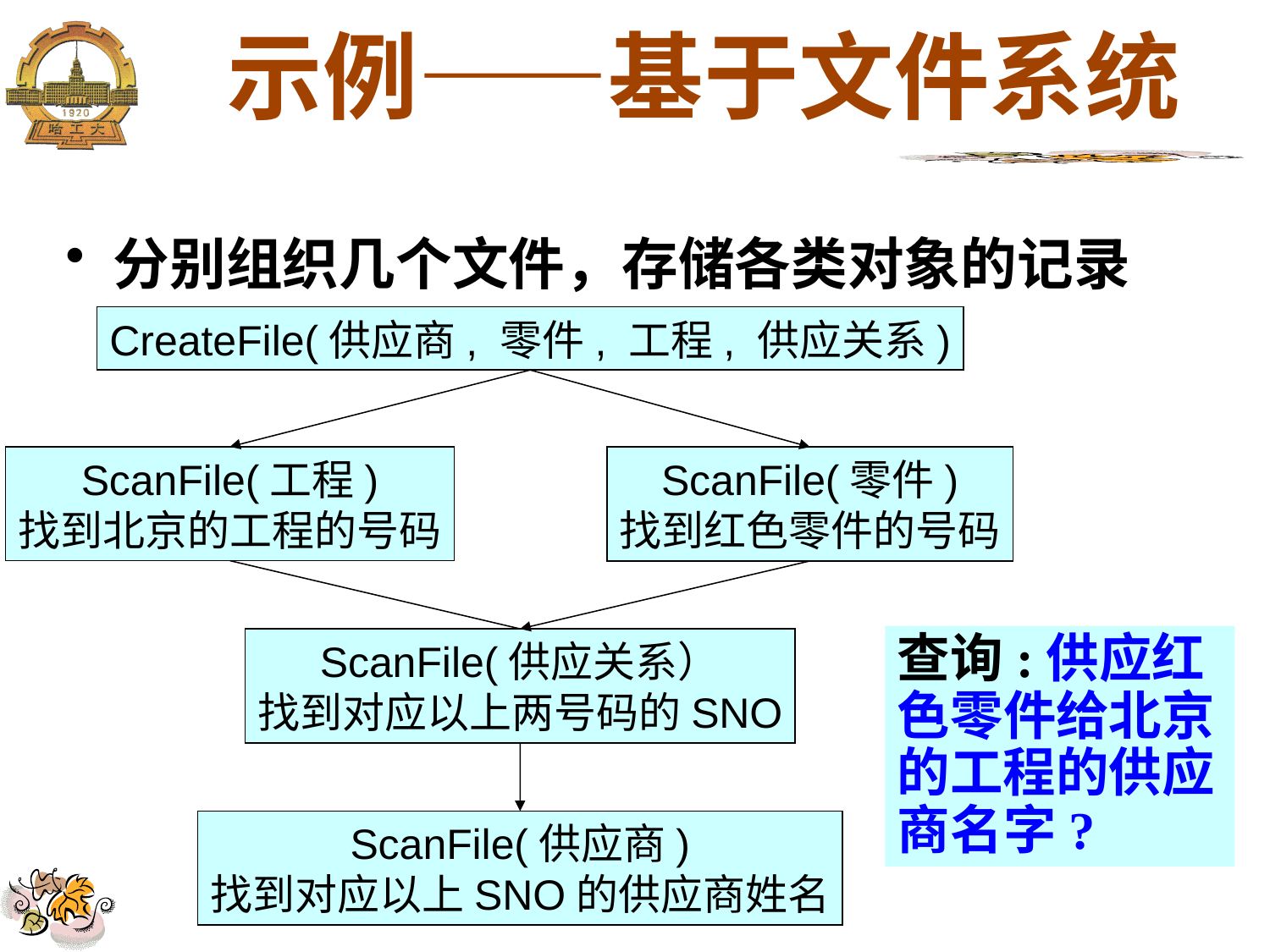

# 示例——基于文件系统
分别组织几个文件，存储各类对象的记录
CreateFile(供应商, 零件, 工程, 供应关系)
ScanFile(工程)
找到北京的工程的号码
ScanFile(零件)
找到红色零件的号码
ScanFile(供应关系）
找到对应以上两号码的SNO
ScanFile(供应商)
找到对应以上SNO的供应商姓名
查询:供应红色零件给北京的工程的供应商名字?